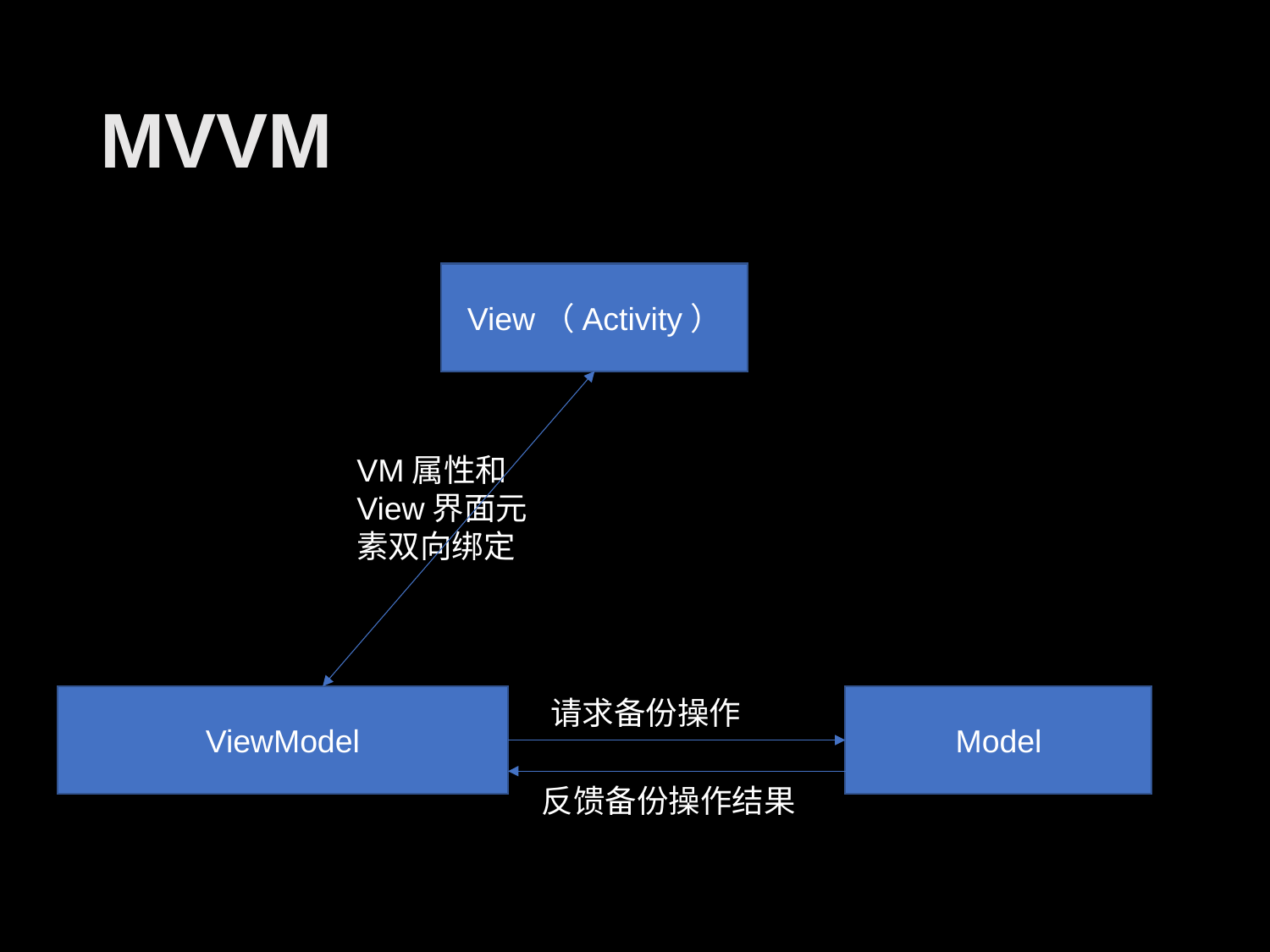

# MVVM
View（Activity）
VM属性和View界面元素双向绑定
Model
ViewModel
请求备份操作
反馈备份操作结果